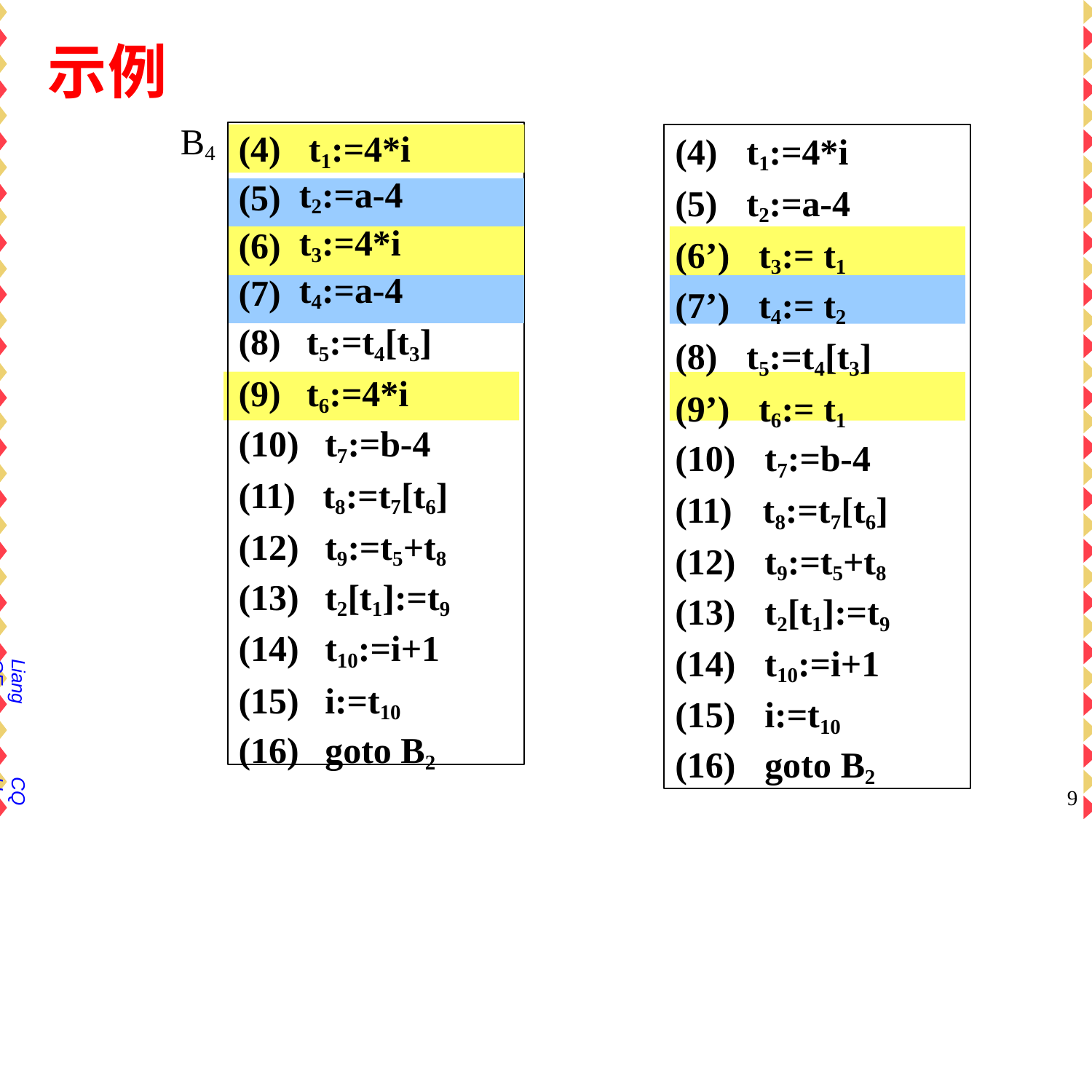

# 示例
B4

(4)	t1:=4*i
(4)	t1:=4*i
(5)	t2:=a-4
(6’)	t3:= t1
(7’)	t4:= t2
(8)	t5:=t4[t3]
(9’)	t6:= t1
(10)	t7:=b-4
(11)	t8:=t7[t6]
(12)	t9:=t5+t8
(13)	t2[t1]:=t9
(14)	t10:=i+1
(15)	i:=t10
(16)	goto B2
| (5) | t2:=a-4 |
| --- | --- |
| (6) | t3:=4\*i |
| (7) | t4:=a-4 |

(8)	t5:=t4[t3]
(9)	t6:=4*i
(10)	t7:=b-4
(11)	t8:=t7[t6]
(12)	t9:=t5+t8
(13)	t2[t1]:=t9
(14)	t10:=i+1
(15)	i:=t10
(16)	goto B2

Liang GE
CQU
9